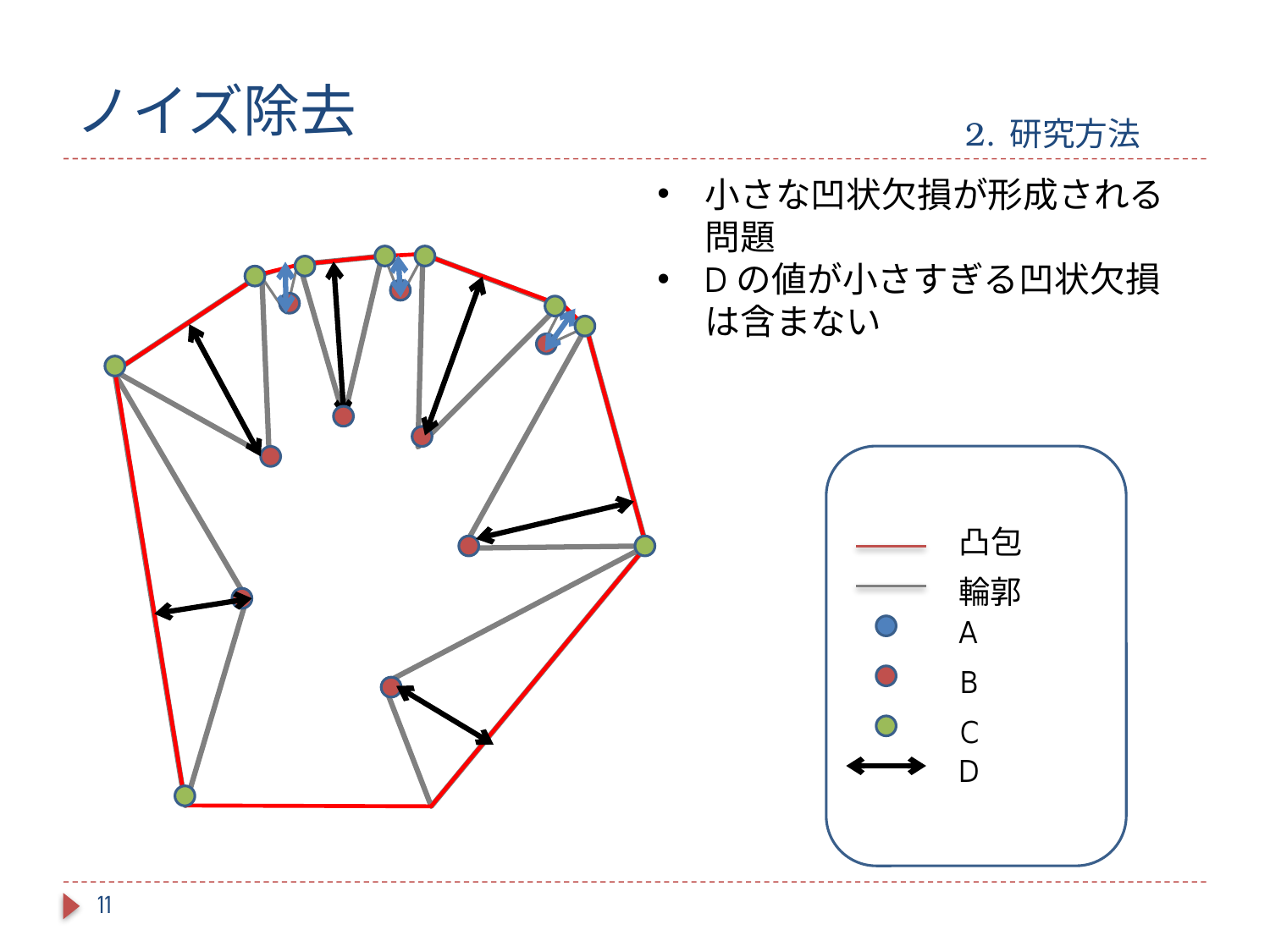

# ノイズ除去				         2.研究方法
小さな凹状欠損が形成される問題
Dの値が小さすぎる凹状欠損は含まない

A

B

C

凸包
輪郭
D

11